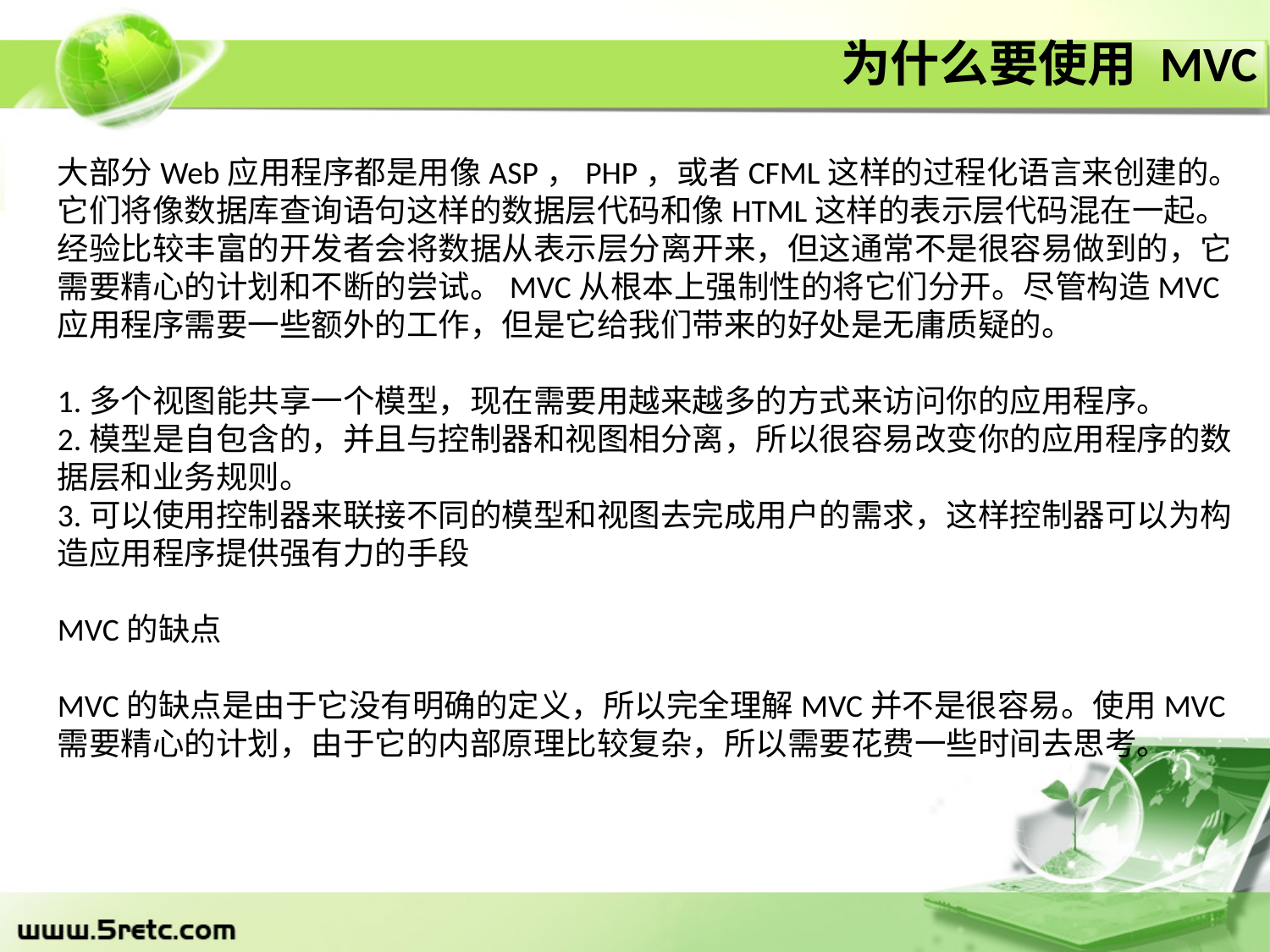

为什么要使用 MVC
大部分Web应用程序都是用像ASP，PHP，或者CFML这样的过程化语言来创建的。它们将像数据库查询语句这样的数据层代码和像HTML这样的表示层代码混在一起。经验比较丰富的开发者会将数据从表示层分离开来，但这通常不是很容易做到的，它需要精心的计划和不断的尝试。MVC从根本上强制性的将它们分开。尽管构造MVC应用程序需要一些额外的工作，但是它给我们带来的好处是无庸质疑的。

1.多个视图能共享一个模型，现在需要用越来越多的方式来访问你的应用程序。
2.模型是自包含的，并且与控制器和视图相分离，所以很容易改变你的应用程序的数据层和业务规则。
3.可以使用控制器来联接不同的模型和视图去完成用户的需求，这样控制器可以为构造应用程序提供强有力的手段

MVC的缺点
MVC的缺点是由于它没有明确的定义，所以完全理解MVC并不是很容易。使用MVC需要精心的计划，由于它的内部原理比较复杂，所以需要花费一些时间去思考。